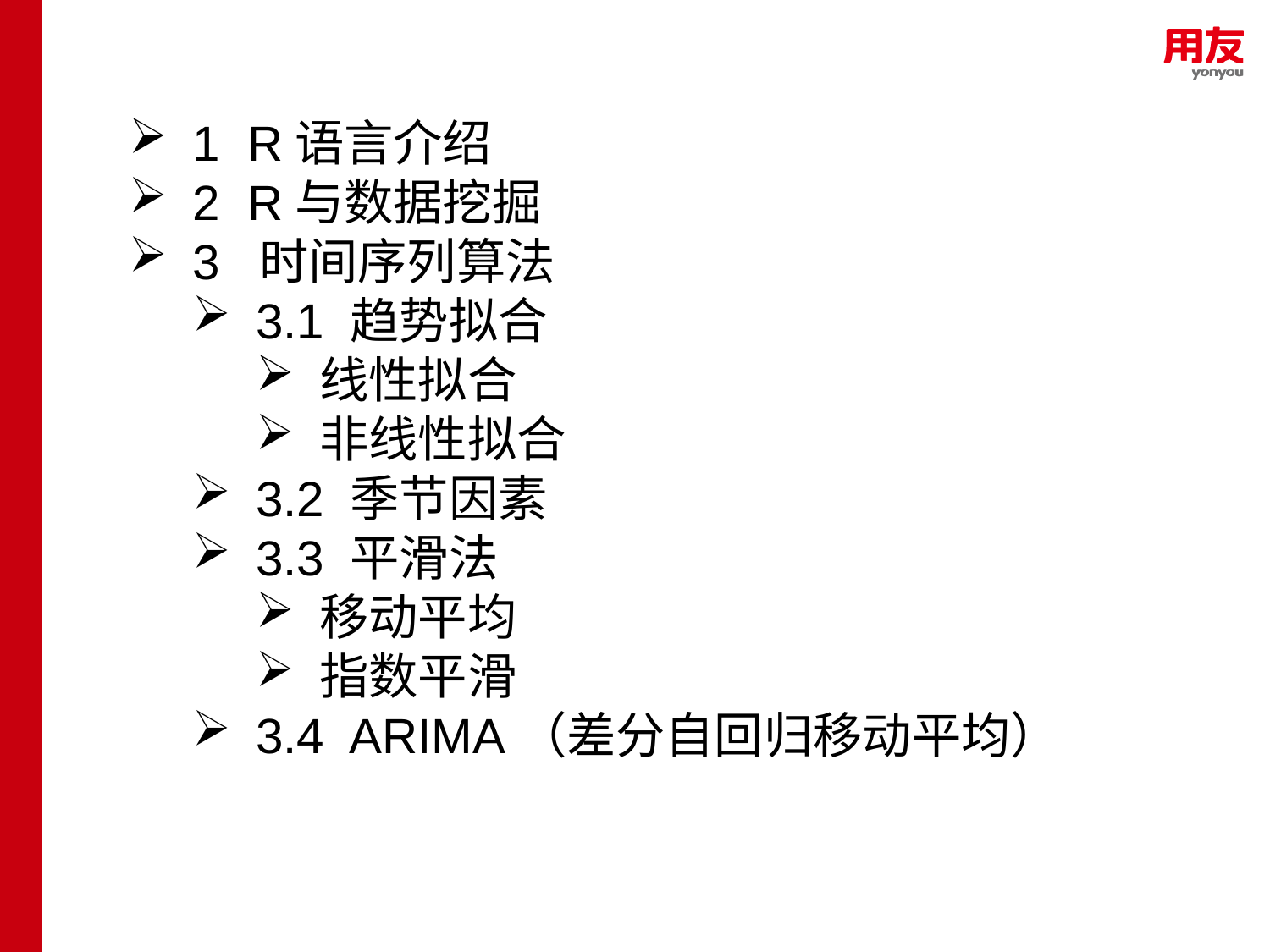

1  R语言介绍
2  R与数据挖掘
3  时间序列算法
3.1 趋势拟合
线性拟合
非线性拟合
3.2 季节因素
3.3 平滑法
移动平均
指数平滑
3.4  ARIMA（差分自回归移动平均）